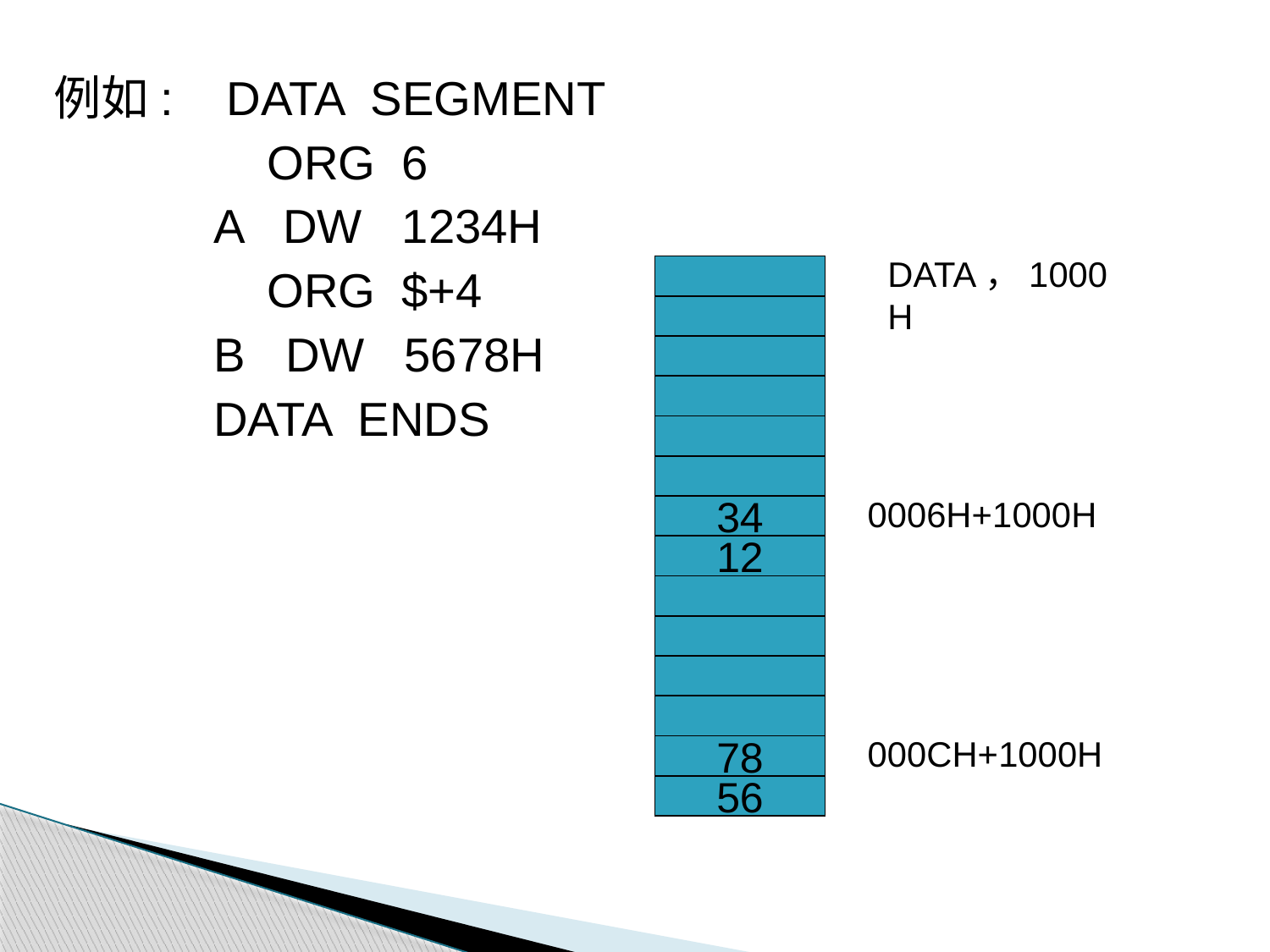

例如:    DATA  SEGMENT
                ORG  6
            A   DW   1234H
                ORG  $+4
            B   DW   5678H
            DATA  ENDS
DATA，1000H

0006H+1000H
34
12

000CH+1000H
78
56